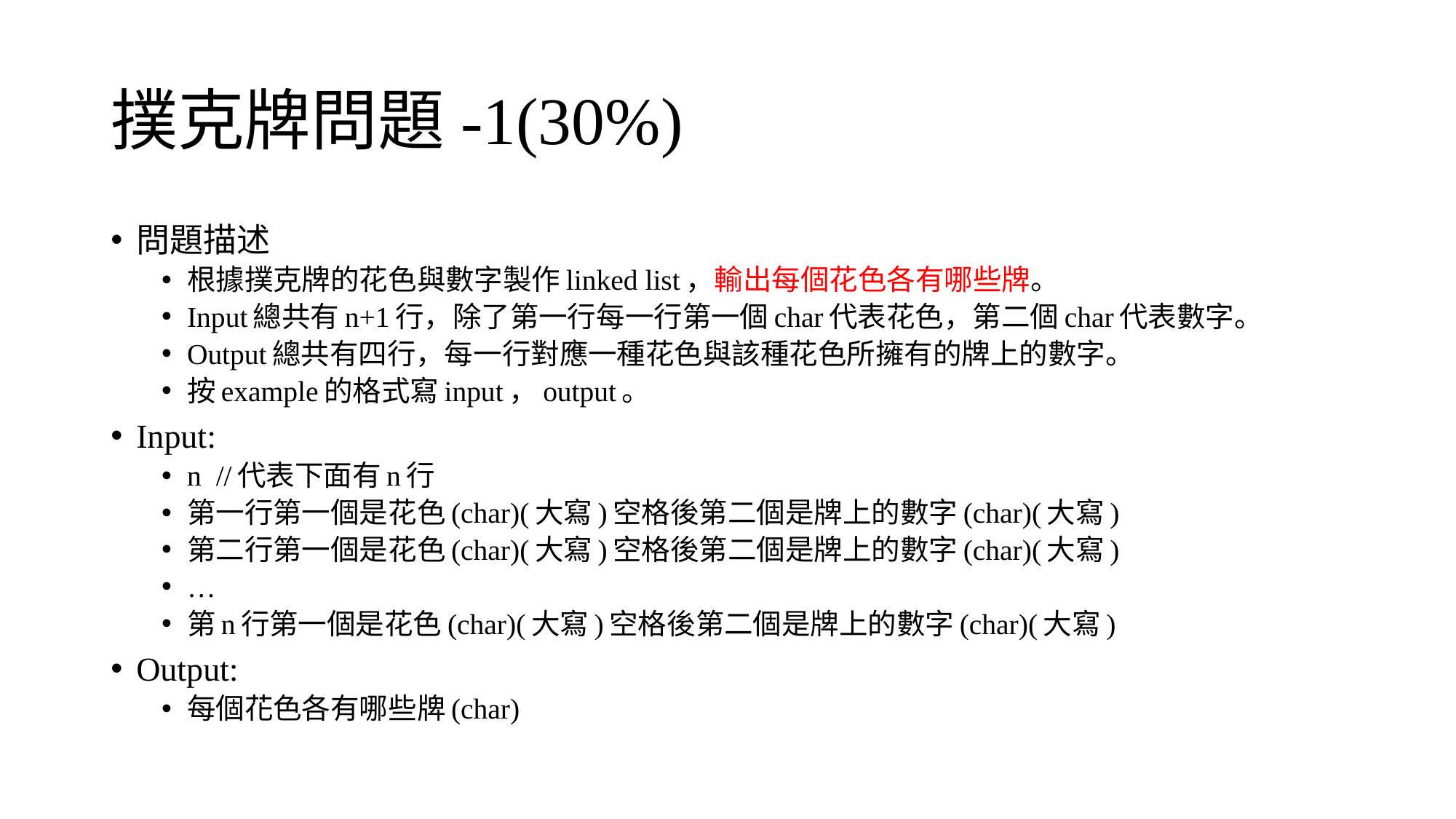

# 撲克牌問題-1(30%)
問題描述
根據撲克牌的花色與數字製作linked list，輸出每個花色各有哪些牌。
Input總共有n+1行，除了第一行每一行第一個char代表花色，第二個char代表數字。
Output總共有四行，每一行對應一種花色與該種花色所擁有的牌上的數字。
按example的格式寫input，output。
Input:
n  //代表下面有n行
第一行第一個是花色(char)(大寫)空格後第二個是牌上的數字(char)(大寫)
第二行第一個是花色(char)(大寫)空格後第二個是牌上的數字(char)(大寫)
…
第n行第一個是花色(char)(大寫)空格後第二個是牌上的數字(char)(大寫)
Output:
每個花色各有哪些牌(char)